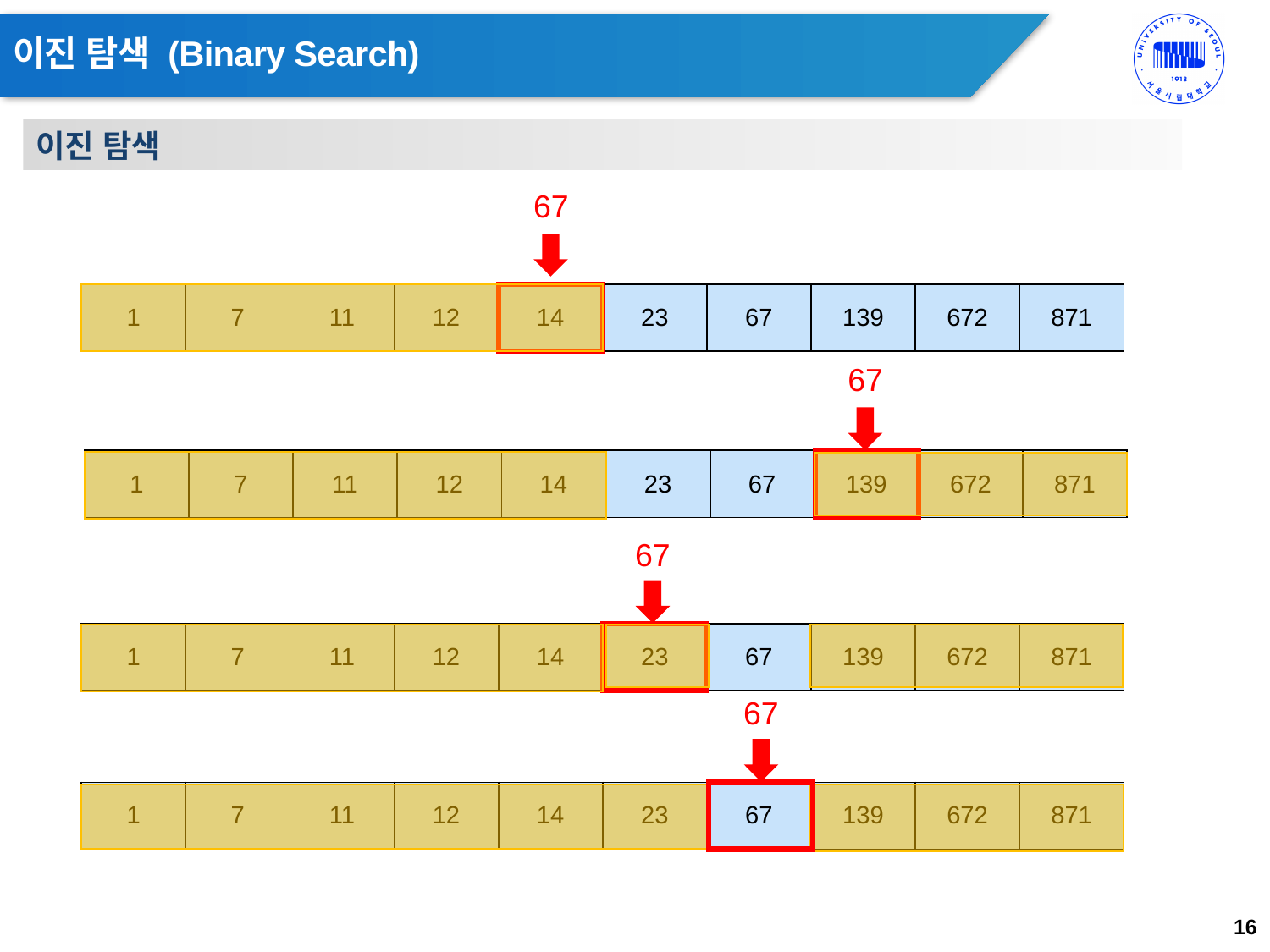

# 이진 탐색 (Binary Search)
이진 탐색
| 67 |
| --- |

| 1 | 7 | 11 | 12 | 14 | 23 | 67 | 139 | 672 | 871 |
| --- | --- | --- | --- | --- | --- | --- | --- | --- | --- |

| 67 |
| --- |

| 1 | 7 | 11 | 12 | 14 | 23 | 67 | 139 | 672 | 871 |
| --- | --- | --- | --- | --- | --- | --- | --- | --- | --- |

| 67 |
| --- |

| 1 | 7 | 11 | 12 | 14 | 23 | 67 | 139 | 672 | 871 |
| --- | --- | --- | --- | --- | --- | --- | --- | --- | --- |

| 67 |
| --- |

| 1 | 7 | 11 | 12 | 14 | 23 | 67 | 139 | 672 | 871 |
| --- | --- | --- | --- | --- | --- | --- | --- | --- | --- |

16